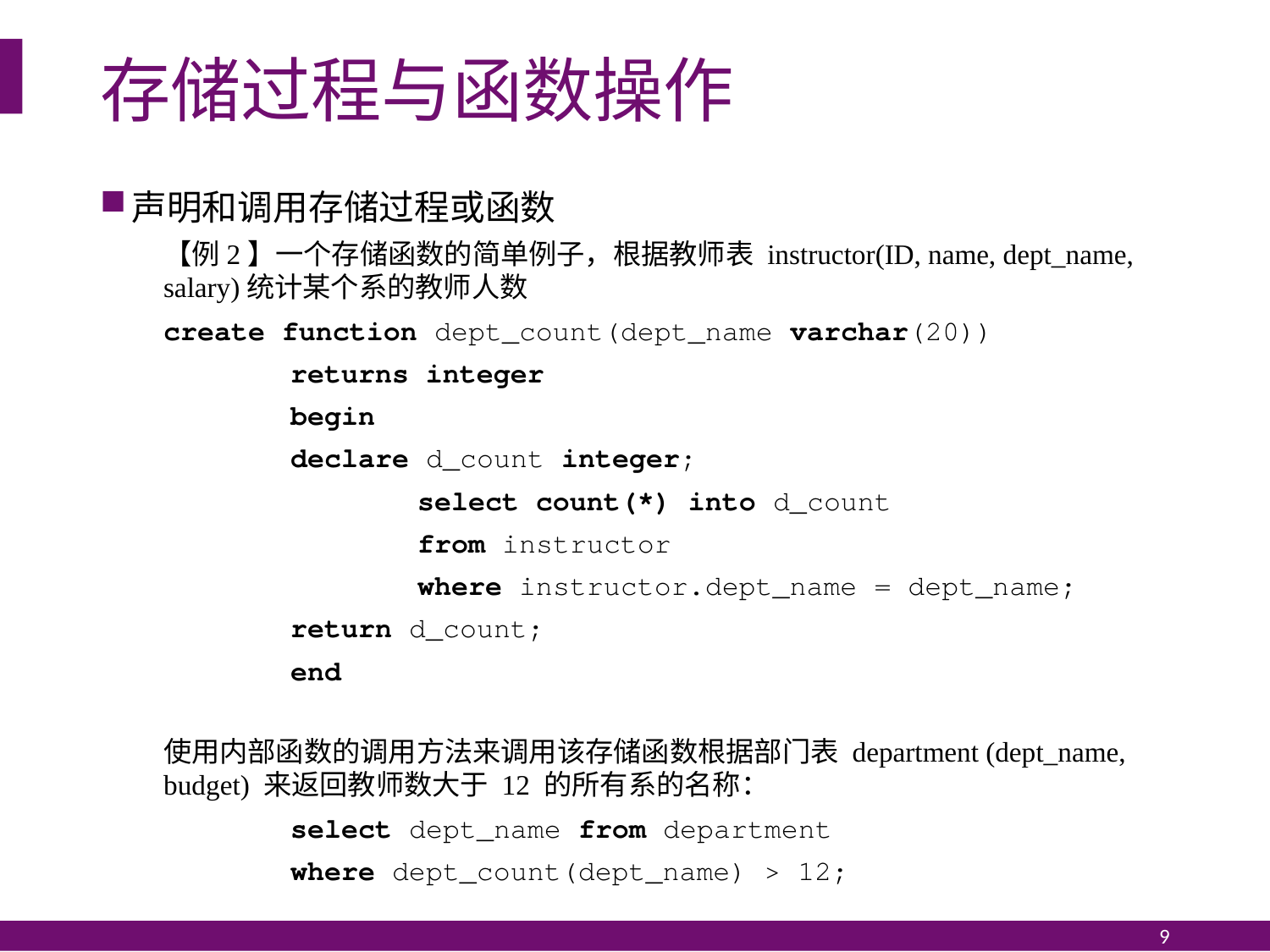

# 存储过程与函数操作
声明和调用存储过程或函数
【例2】一个存储函数的简单例子，根据教师表 instructor(ID, name, dept_name, salary)统计某个系的教师人数
create function dept_count(dept_name varchar(20))
	returns integer
	begin
	declare d_count integer;
		select count(*) into d_count
		from instructor
		where instructor.dept_name = dept_name;
	return d_count;
	end

使用内部函数的调用方法来调用该存储函数根据部门表 department (dept_name, budget) 来返回教师数大于 12 的所有系的名称：
	select dept_name from department
	where dept_count(dept_name) > 12;
9